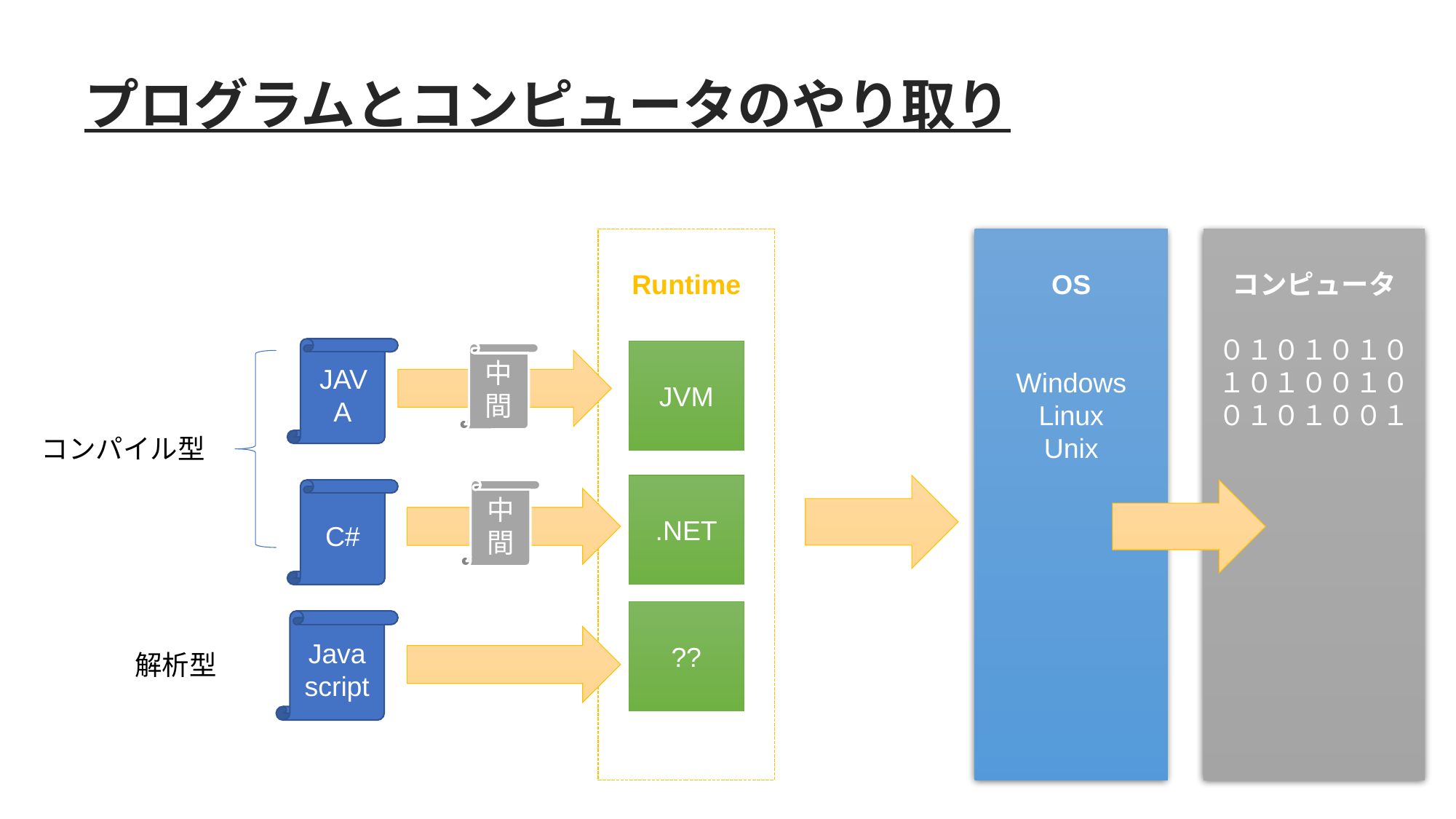

プログラムとコンピュータのやり取り

Runtime

OS

Windows
Linux
Unix

コンピュータ

０１０１０１０１０１００１００１０１００１

JAVA
JVM
中間

コンパイル型
.NET

C#
中間

??
Java
script

解析型